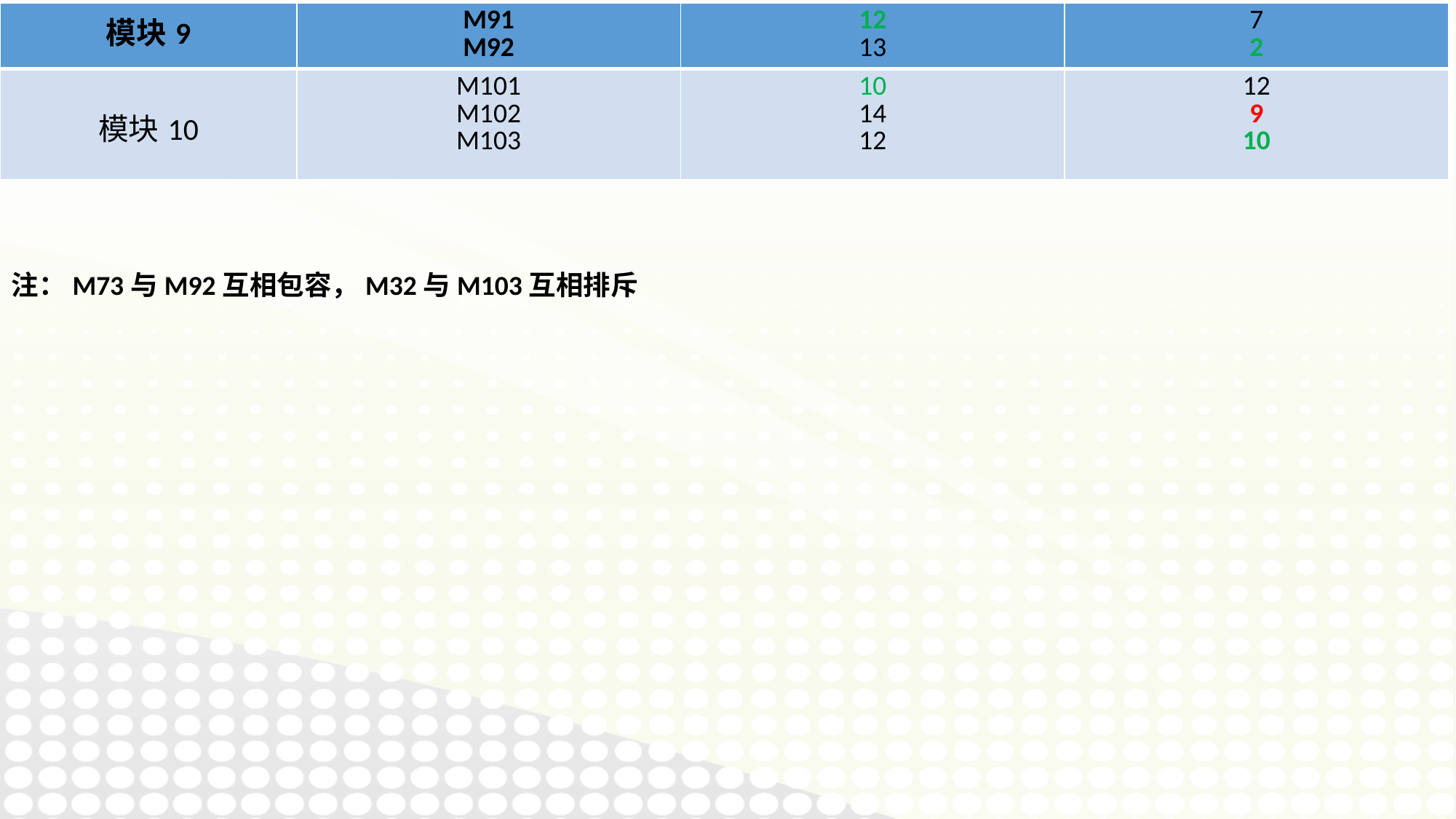

| 模块9 | M91 M92 | 12 13 | 7 2 |
| --- | --- | --- | --- |
| 模块10 | M101 M102 M103 | 10 14 12 | 12 9 10 |
注：M73与M92互相包容，M32与M103互相排斥